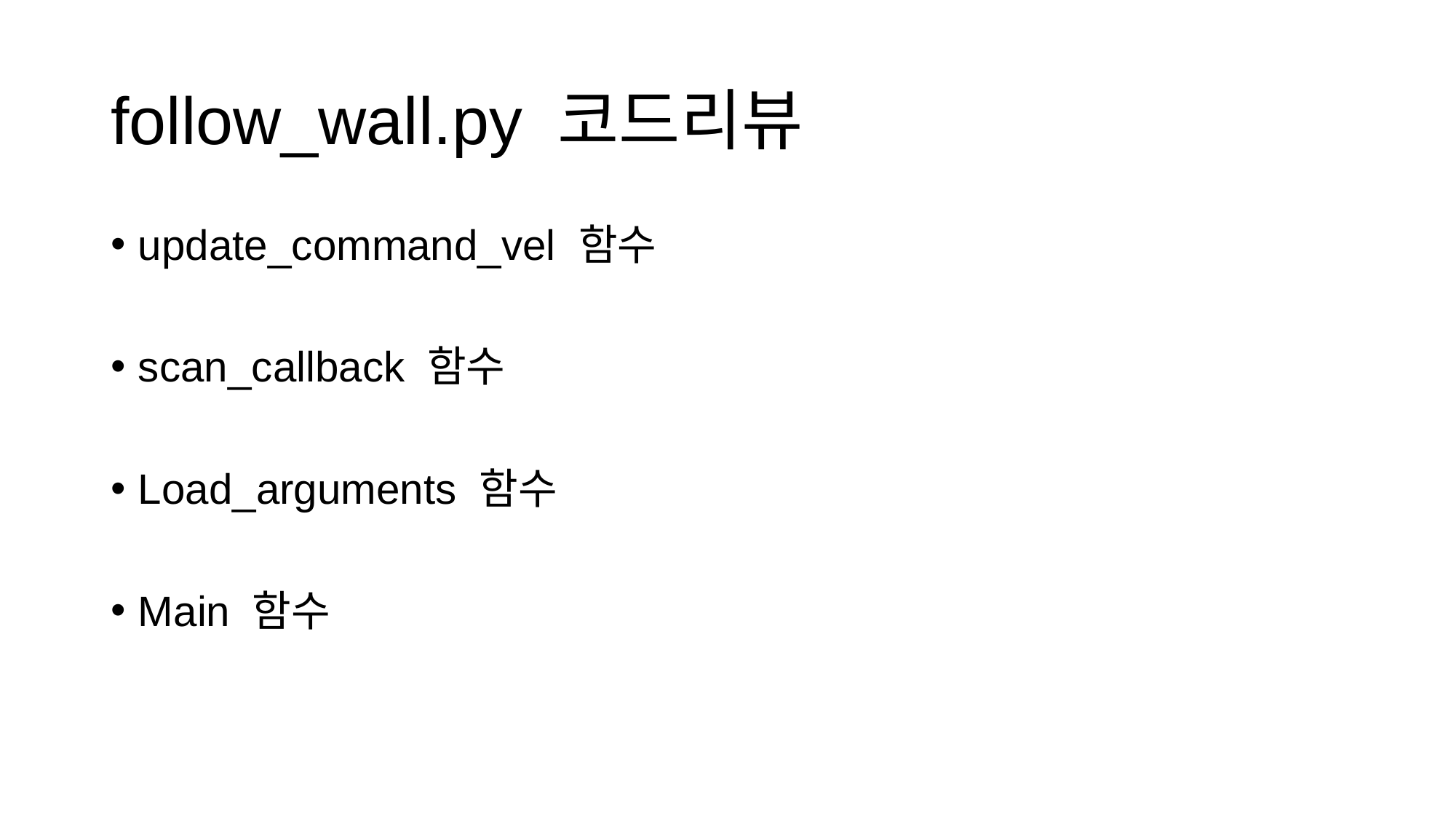

# follow_wall.py 코드리뷰
update_command_vel 함수

scan_callback 함수

Load_arguments 함수

Main 함수